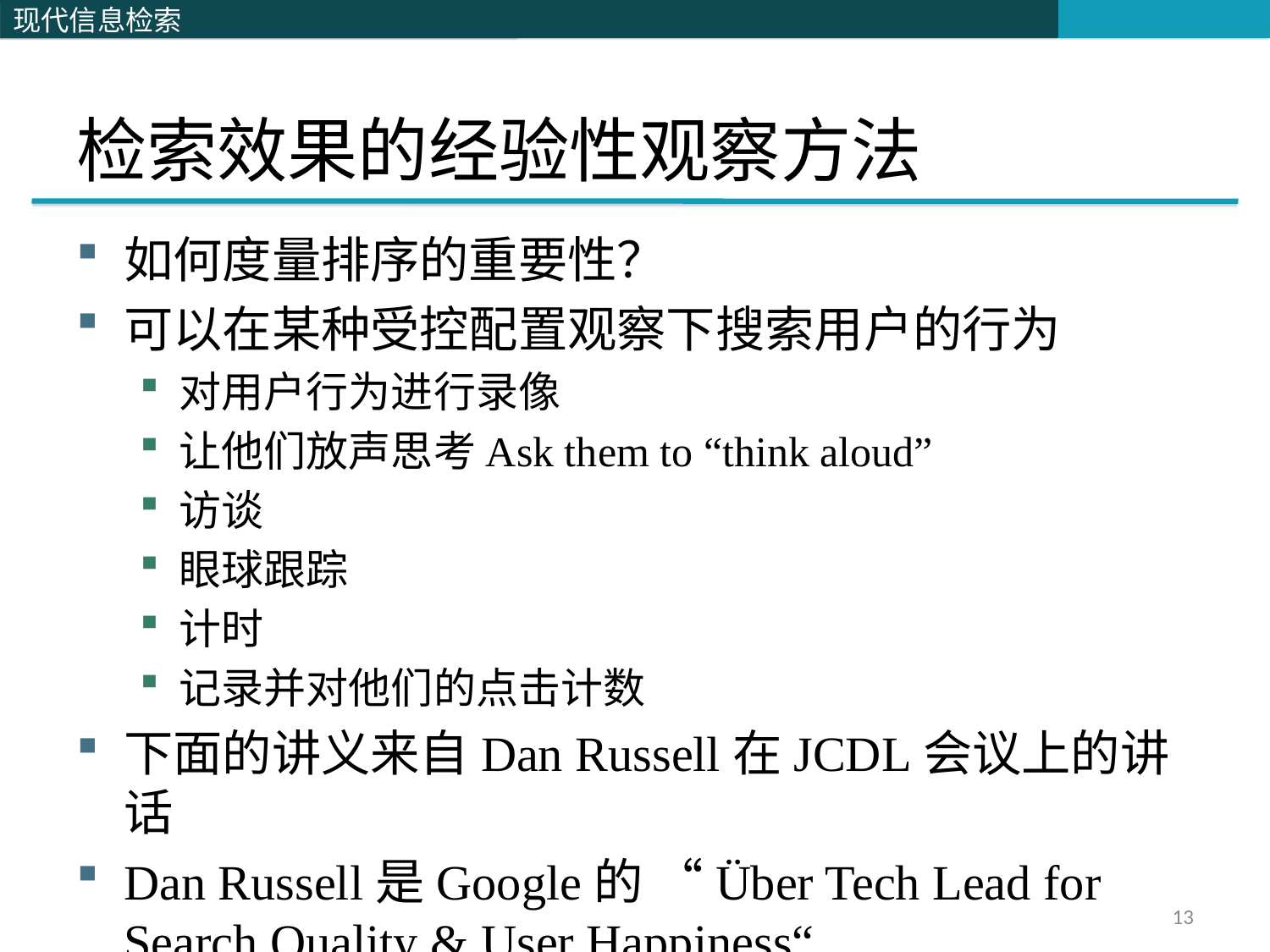

# 检索效果的经验性观察方法
如何度量排序的重要性？
可以在某种受控配置观察下搜索用户的行为
对用户行为进行录像
让他们放声思考Ask them to “think aloud”
访谈
眼球跟踪
计时
记录并对他们的点击计数
下面的讲义来自Dan Russell在JCDL会议上的讲话
Dan Russell是Google的 “Über Tech Lead for Search Quality & User Happiness“
13